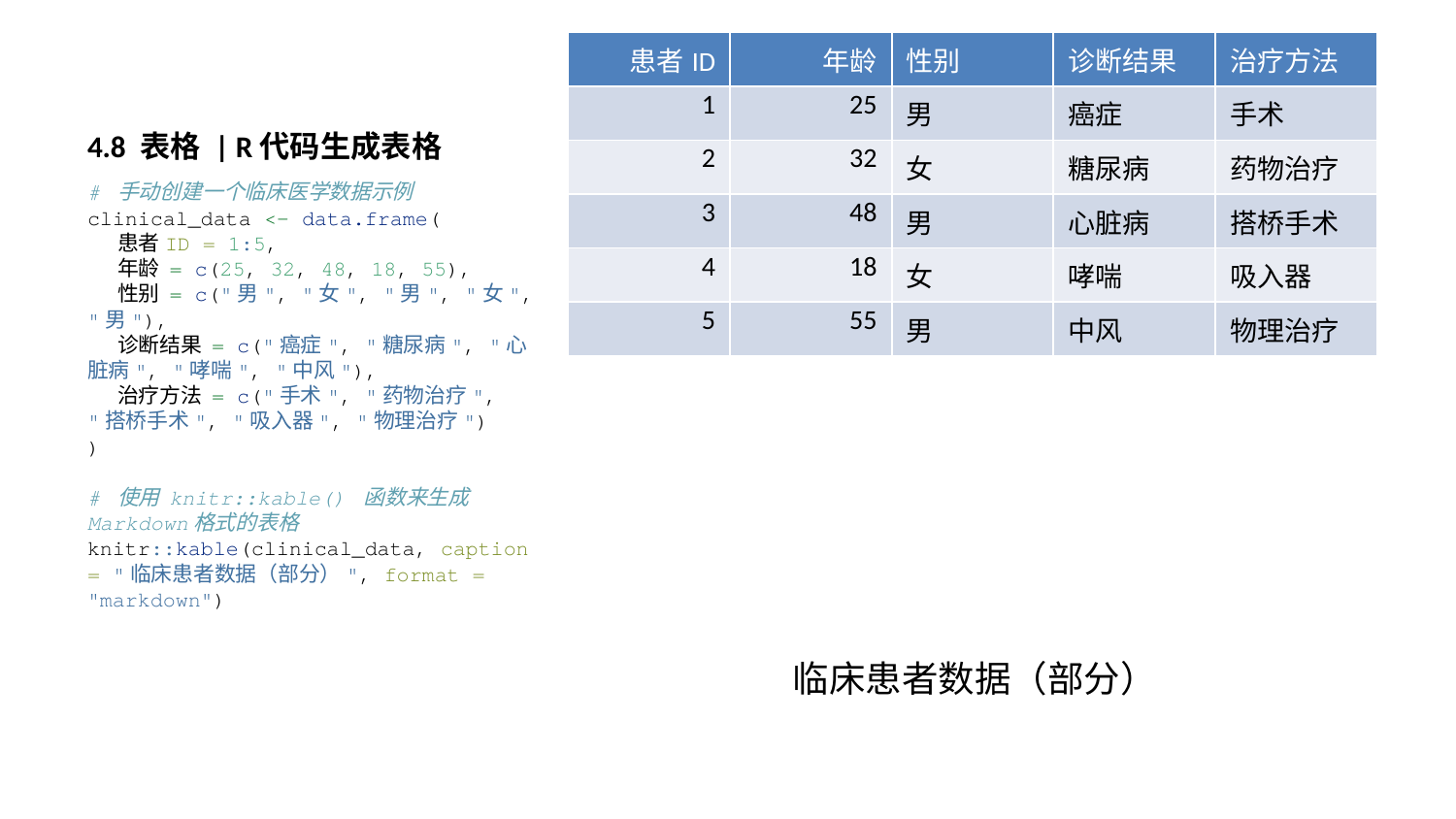

| 患者ID | 年龄 | 性别 | 诊断结果 | 治疗方法 |
| --- | --- | --- | --- | --- |
| 1 | 25 | 男 | 癌症 | 手术 |
| 2 | 32 | 女 | 糖尿病 | 药物治疗 |
| 3 | 48 | 男 | 心脏病 | 搭桥手术 |
| 4 | 18 | 女 | 哮喘 | 吸入器 |
| 5 | 55 | 男 | 中风 | 物理治疗 |
# 4.8 表格 | R代码生成表格
# 手动创建一个临床医学数据示例 clinical_data <- data.frame( 患者ID = 1:5, 年龄 = c(25, 32, 48, 18, 55), 性别 = c("男", "女", "男", "女", "男"), 诊断结果 = c("癌症", "糖尿病", "心脏病", "哮喘", "中风"), 治疗方法 = c("手术", "药物治疗", "搭桥手术", "吸入器", "物理治疗") ) # 使用 knitr::kable() 函数来生成Markdown格式的表格 knitr::kable(clinical_data, caption = "临床患者数据（部分）", format = "markdown")
临床患者数据（部分）